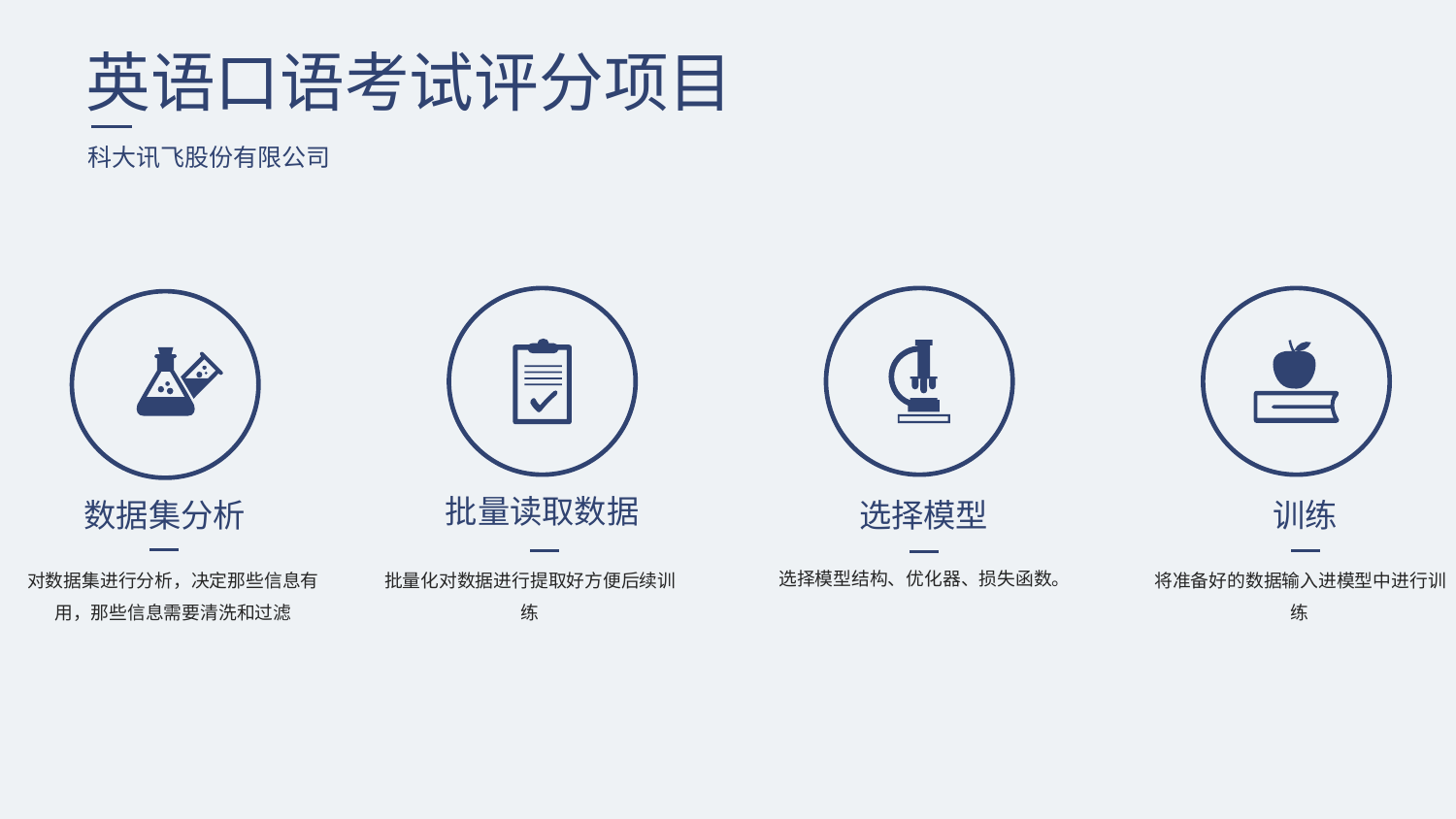

英语口语考试评分项目
科大讯飞股份有限公司

批量读取数据
数据集分析
选择模型
训练
选择模型结构、优化器、损失函数。
对数据集进行分析，决定那些信息有用，那些信息需要清洗和过滤
批量化对数据进行提取好方便后续训练
将准备好的数据输入进模型中进行训练